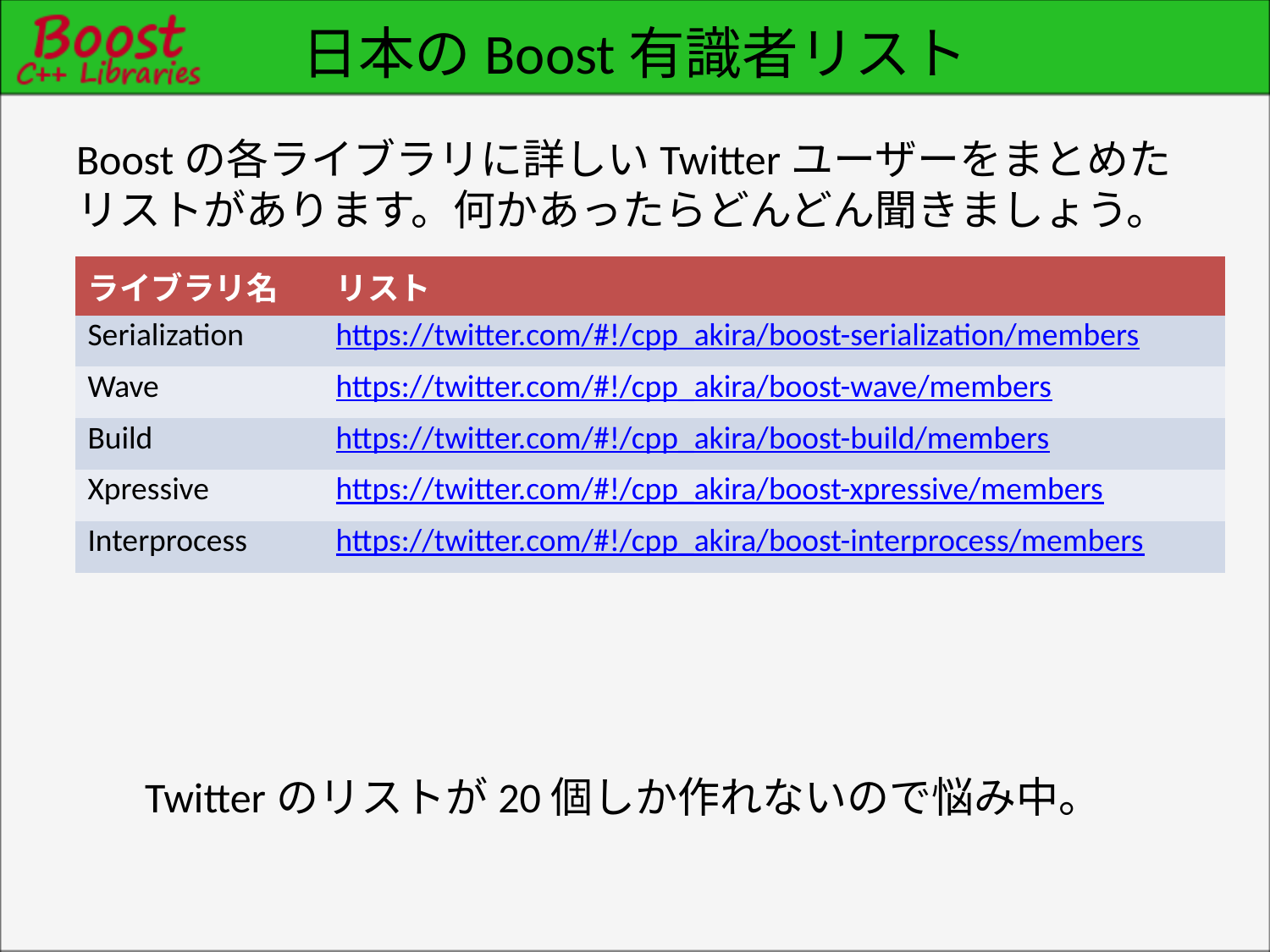

# 日本のBoost有識者リスト
Boostの各ライブラリに詳しいTwitterユーザーをまとめたリストがあります。何かあったらどんどん聞きましょう。
| ライブラリ名 | リスト |
| --- | --- |
| Serialization | https://twitter.com/#!/cpp\_akira/boost-serialization/members |
| Wave | https://twitter.com/#!/cpp\_akira/boost-wave/members |
| Build | https://twitter.com/#!/cpp\_akira/boost-build/members |
| Xpressive | https://twitter.com/#!/cpp\_akira/boost-xpressive/members |
| Interprocess | https://twitter.com/#!/cpp\_akira/boost-interprocess/members |
Twitterのリストが20個しか作れないので悩み中。